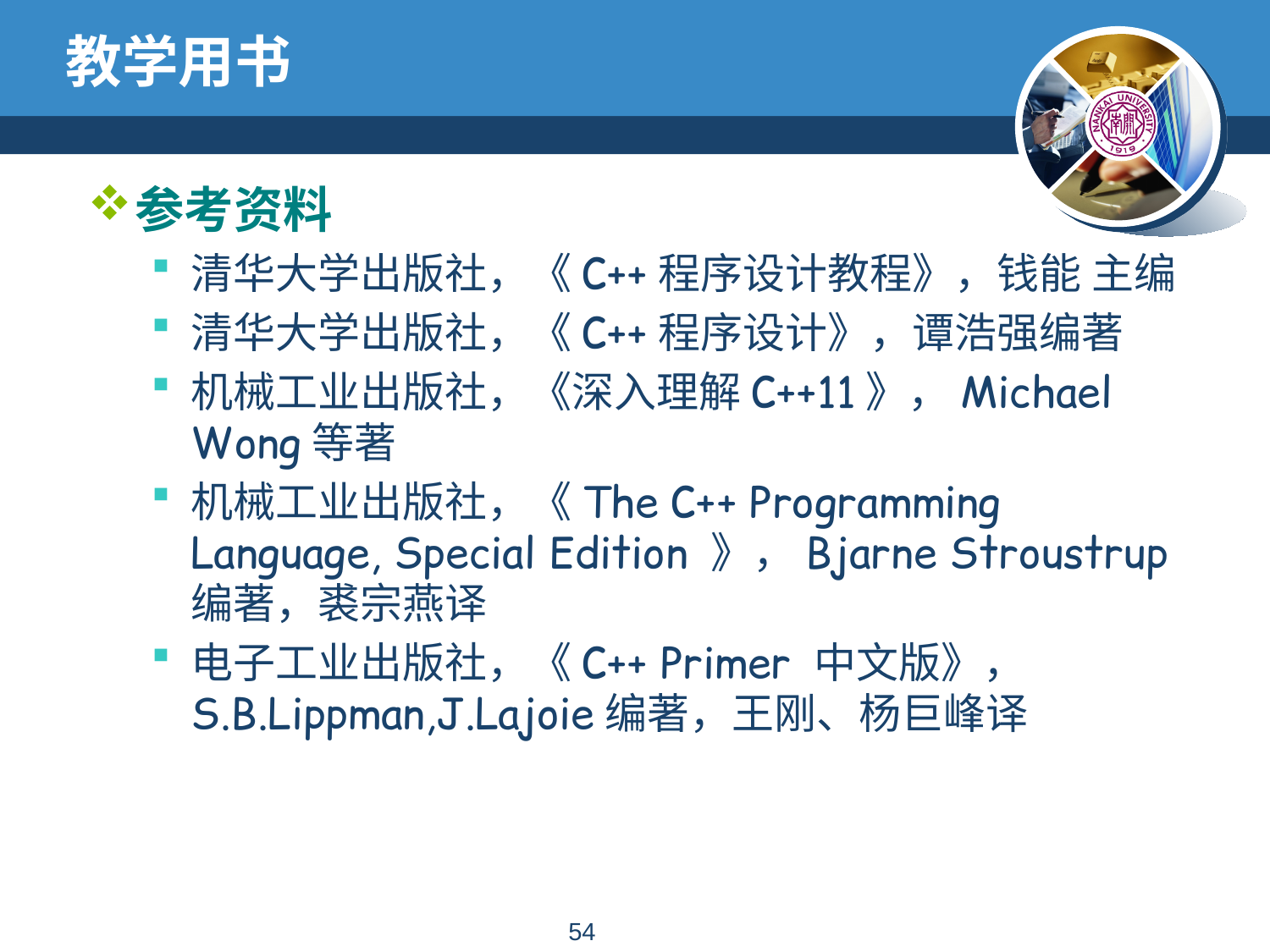

# 教学用书
参考资料
清华大学出版社，《C++程序设计教程》，钱能 主编
清华大学出版社，《C++程序设计》，谭浩强编著
机械工业出版社，《深入理解C++11》，Michael Wong等著
机械工业出版社，《The C++ Programming Language, Special Edition 》，Bjarne Stroustrup 编著，裘宗燕译
电子工业出版社，《C++ Primer 中文版》， S.B.Lippman,J.Lajoie编著，王刚、杨巨峰译
54